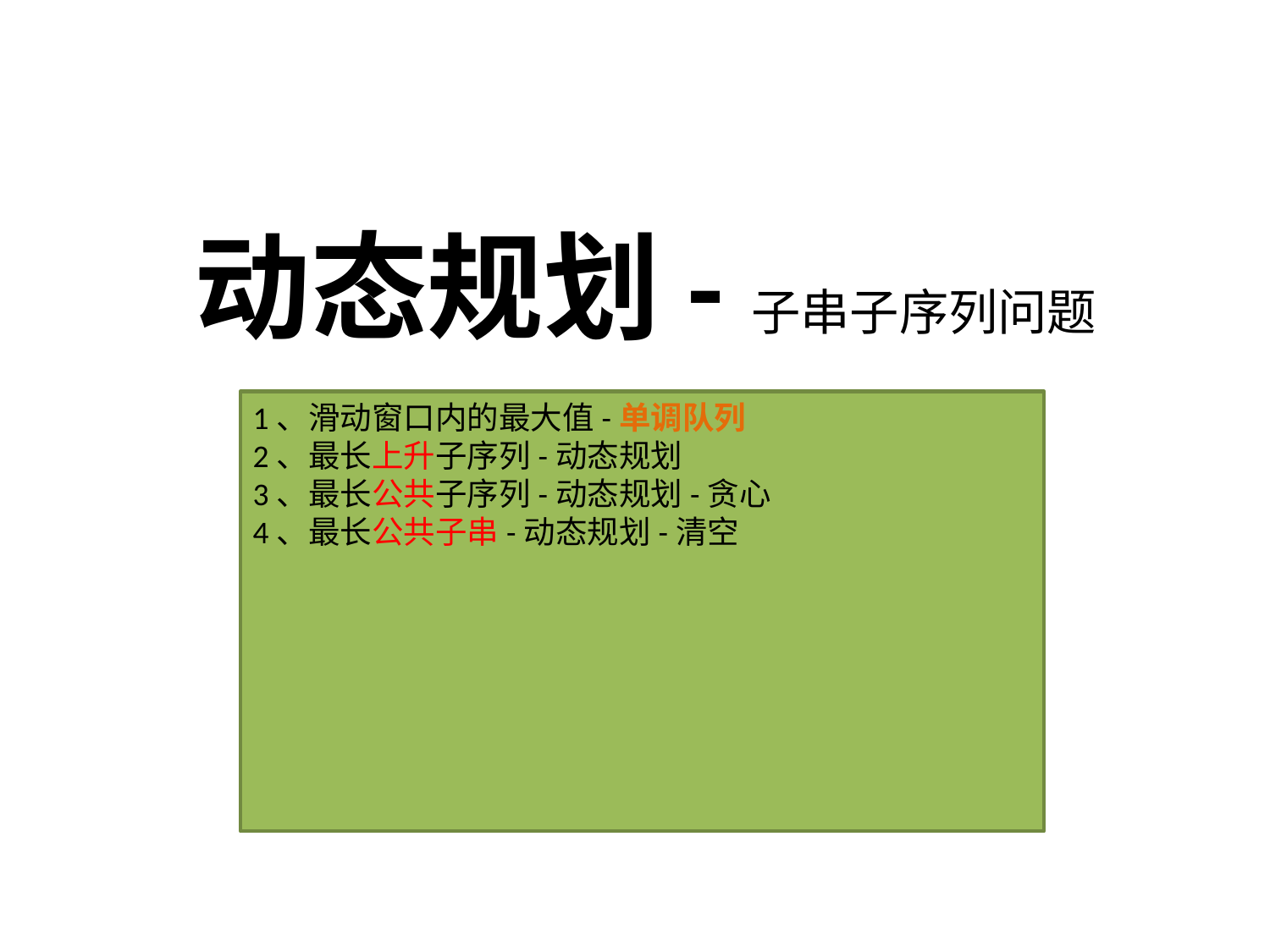

动态规划-子串子序列问题

1、滑动窗口内的最大值-单调队列
2、最长上升子序列-动态规划
3、最长公共子序列-动态规划-贪心
4、最长公共子串-动态规划-清空